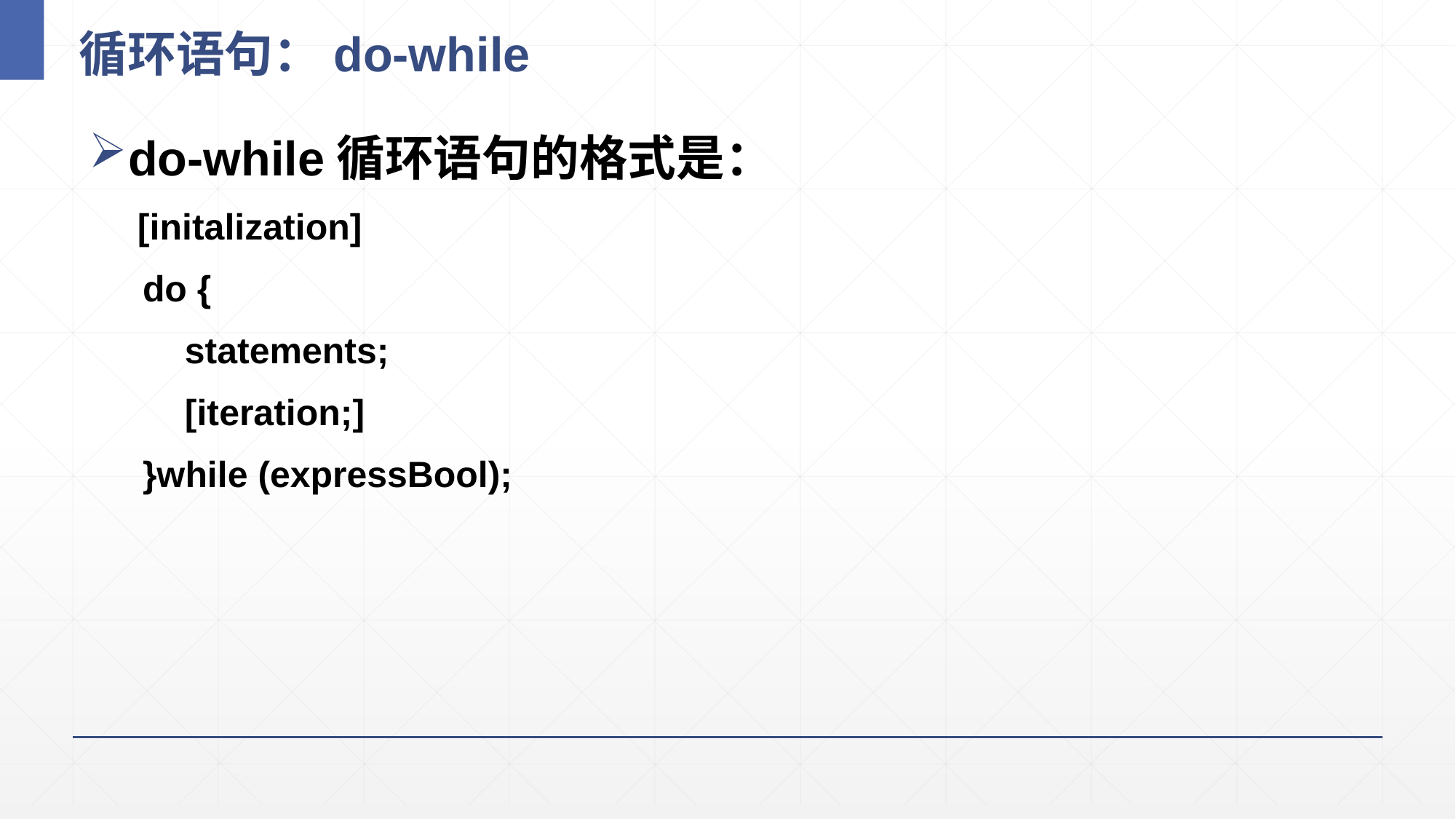

# 循环语句：do-while
do-while循环语句的格式是：
  [initalization]
  do {
	    statements;
	    [iteration;]
  }while (expressBool);